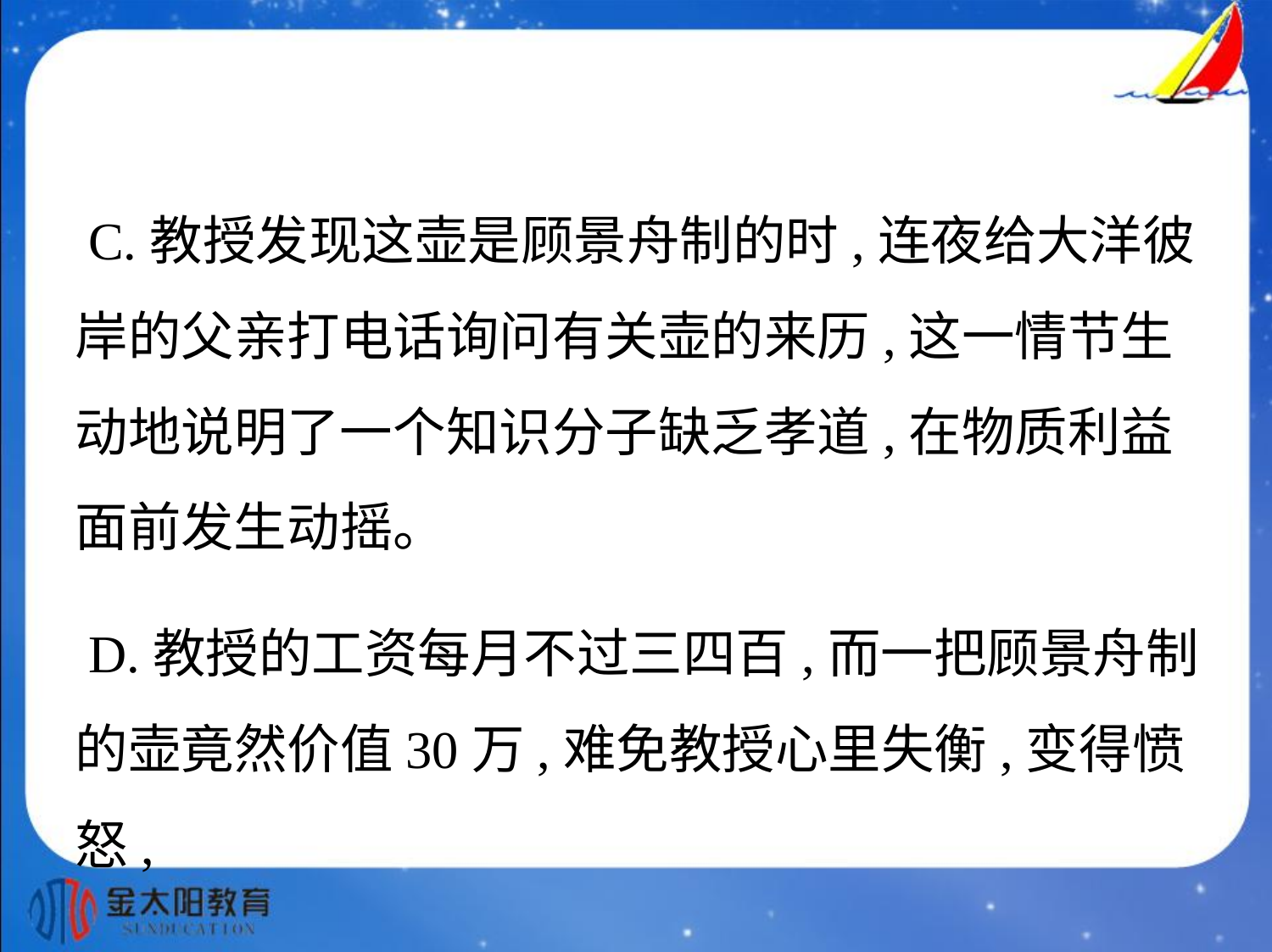

C.教授发现这壶是顾景舟制的时,连夜给大洋彼
岸的父亲打电话询问有关壶的来历,这一情节生
动地说明了一个知识分子缺乏孝道,在物质利益
面前发生动摇。
 D.教授的工资每月不过三四百,而一把顾景舟制
的壶竟然价值30万,难免教授心里失衡,变得愤怒,